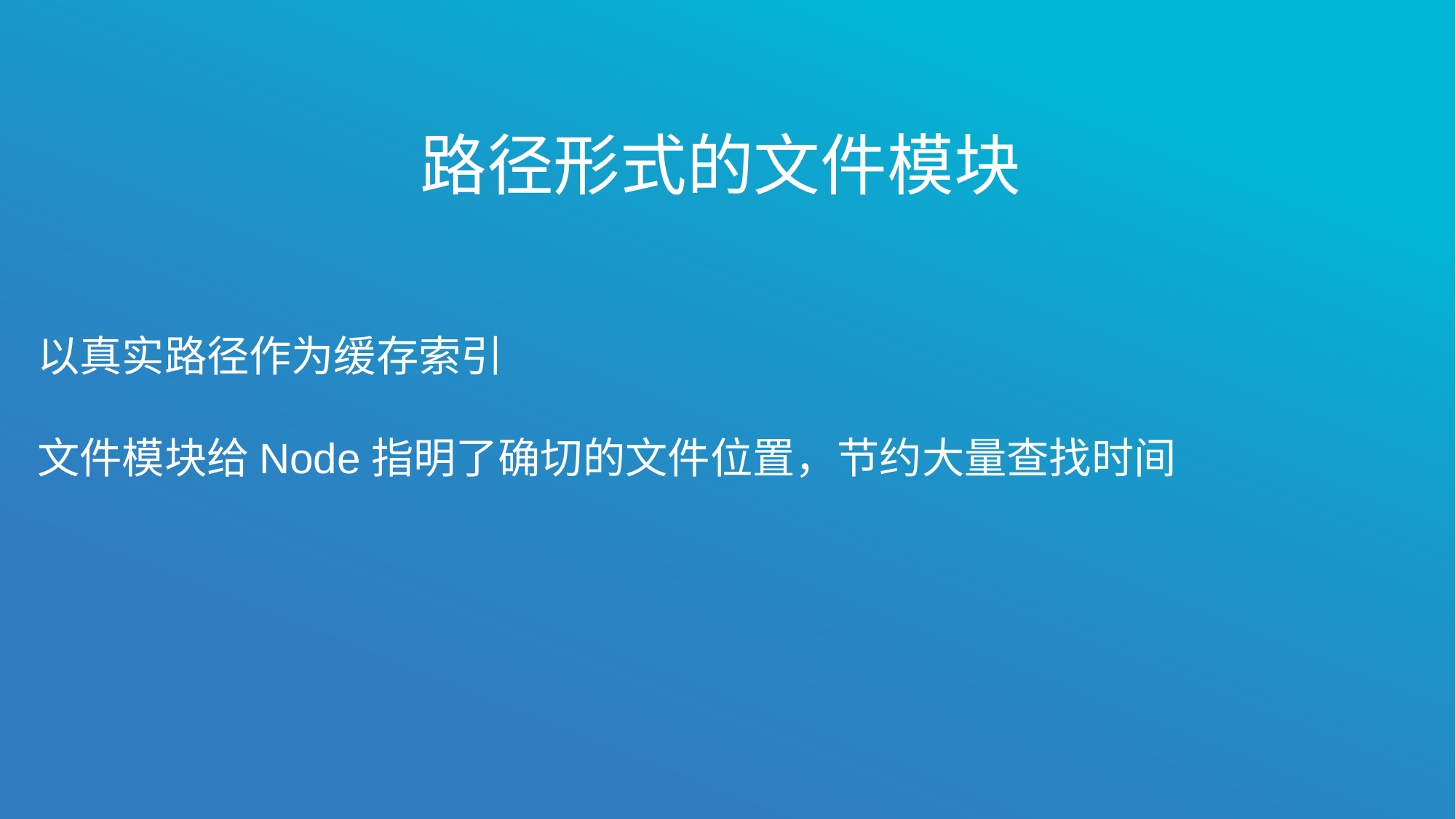

# 路径形式的文件模块
以真实路径作为缓存索引

文件模块给Node指明了确切的文件位置，节约大量查找时间